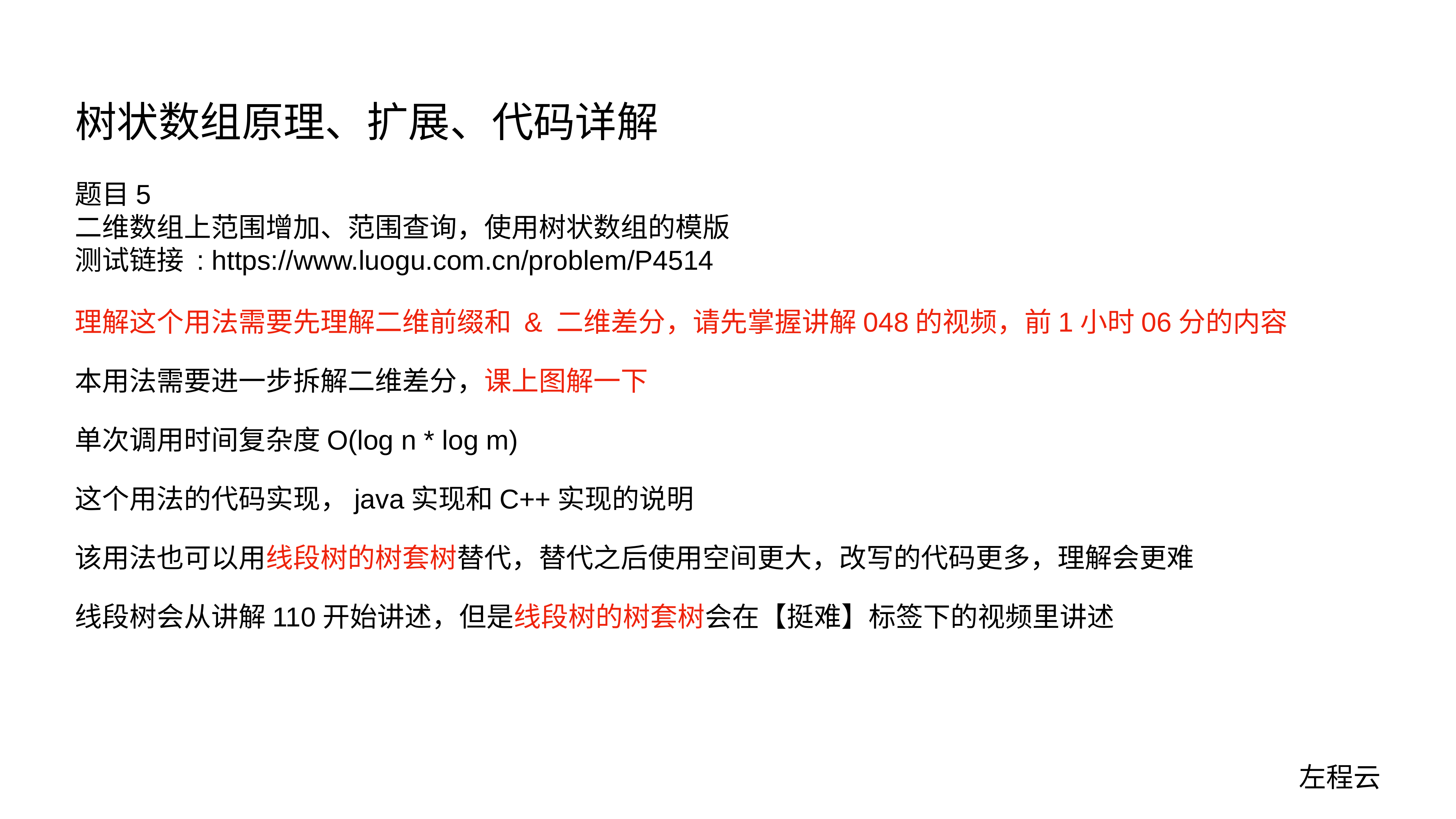

# 树状数组原理、扩展、代码详解
题目5
二维数组上范围增加、范围查询，使用树状数组的模版
测试链接 : https://www.luogu.com.cn/problem/P4514

理解这个用法需要先理解二维前缀和 & 二维差分，请先掌握讲解048的视频，前1小时06分的内容

本用法需要进一步拆解二维差分，课上图解一下

单次调用时间复杂度O(log n * log m)

这个用法的代码实现，java实现和C++实现的说明

该用法也可以用线段树的树套树替代，替代之后使用空间更大，改写的代码更多，理解会更难

线段树会从讲解110开始讲述，但是线段树的树套树会在【挺难】标签下的视频里讲述
左程云